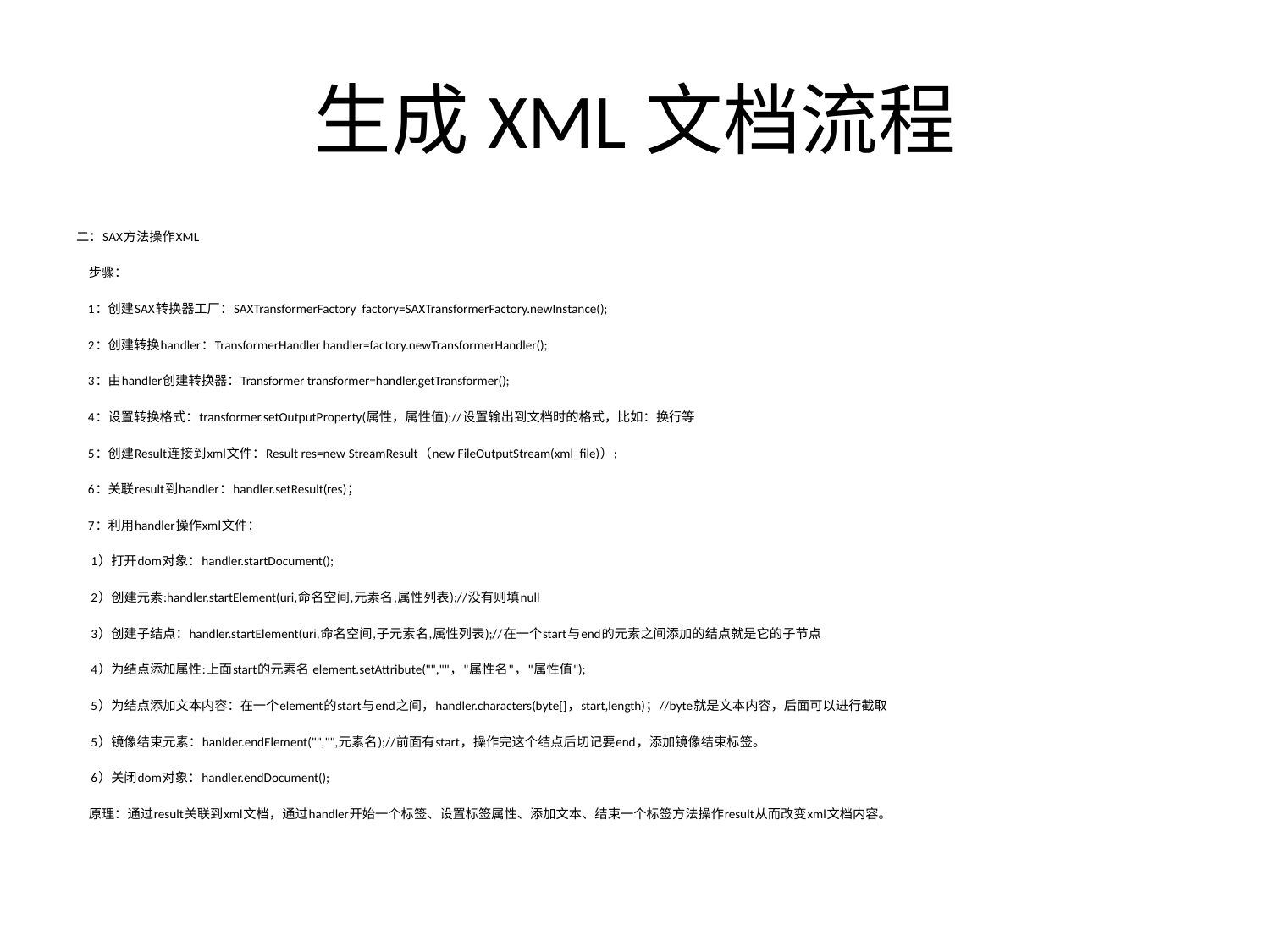

# 生成XML文档流程
二：SAX方法操作XML

    步骤：

    1：创建SAX转换器工厂：SAXTransformerFactory  factory=SAXTransformerFactory.newInstance();

    2：创建转换handler：TransformerHandler handler=factory.newTransformerHandler();

    3：由handler创建转换器：Transformer transformer=handler.getTransformer();

    4：设置转换格式：transformer.setOutputProperty(属性，属性值);//设置输出到文档时的格式，比如：换行等

    5：创建Result连接到xml文件：Result res=new StreamResult（new FileOutputStream(xml_file)）;

    6：关联result到handler：handler.setResult(res)；

    7：利用handler操作xml文件：

     1）打开dom对象：handler.startDocument();

     2）创建元素:handler.startElement(uri,命名空间,元素名,属性列表);//没有则填null

     3）创建子结点：handler.startElement(uri,命名空间,子元素名,属性列表);//在一个start与end的元素之间添加的结点就是它的子节点

     4）为结点添加属性:上面start的元素名 element.setAttribute("",""，"属性名"，"属性值");

     5）为结点添加文本内容：在一个element的start与end之间，handler.characters(byte[]，start,length)；//byte就是文本内容，后面可以进行截取

     5）镜像结束元素：hanlder.endElement("","",元素名);//前面有start，操作完这个结点后切记要end，添加镜像结束标签。

     6）关闭dom对象：handler.endDocument();

    原理：通过result关联到xml文档，通过handler开始一个标签、设置标签属性、添加文本、结束一个标签方法操作result从而改变xml文档内容。